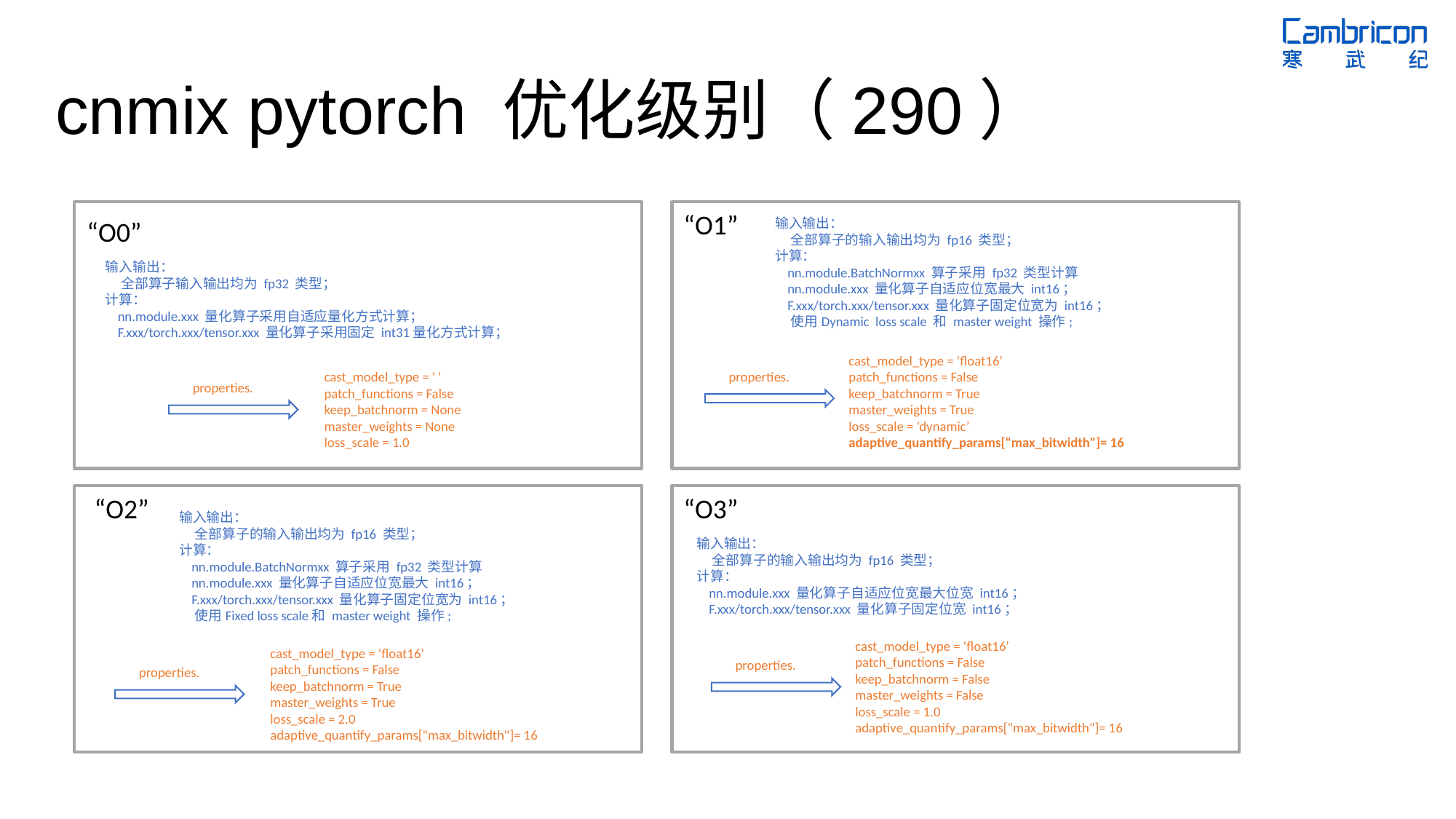

# cnmix pytorch 优化级别（290）

“O1”
“O0”
输入输出：
    全部算子的输入输出均为 fp16 类型；
计算：
    nn.module.BatchNormxx 算子采用 fp32 类型计算
    nn.module.xxx 量化算子自适应位宽最大 int16；
    F.xxx/torch.xxx/tensor.xxx 量化算子固定位宽为 int16；
    使用Dynamic  loss scale 和 master weight 操作;
输入输出：
    全部算子输入输出均为 fp32 类型；
计算：
    nn.module.xxx 量化算子采用自适应量化方式计算；
    F.xxx/torch.xxx/tensor.xxx 量化算子采用固定 int31量化方式计算；
   cast_model_type = ‘float16’
   patch_functions = False
   keep_batchnorm = True
   master_weights = True
   loss_scale = ‘dynamic’
   adaptive_quantify_params["max_bitwidth"]= 16

        cast_model_type = ' '
        patch_functions = False
        keep_batchnorm = None
        master_weights = None
        loss_scale = 1.0
properties.
properties.

“O2”

“O3”
输入输出：
    全部算子的输入输出均为 fp16 类型；
计算：
    nn.module.BatchNormxx 算子采用 fp32 类型计算
    nn.module.xxx 量化算子自适应位宽最大 int16；
    F.xxx/torch.xxx/tensor.xxx 量化算子固定位宽为 int16；
    使用Fixed loss scale和 master weight 操作;
输入输出：
    全部算子的输入输出均为 fp16 类型；
计算：
    nn.module.xxx 量化算子自适应位宽最大位宽 int16；
    F.xxx/torch.xxx/tensor.xxx 量化算子固定位宽 int16；
   cast_model_type = ‘float16’
   patch_functions = False
   keep_batchnorm = False
   master_weights = False
   loss_scale = 1.0
   adaptive_quantify_params["max_bitwidth"]= 16
   cast_model_type = ‘float16’
   patch_functions = False
   keep_batchnorm = True
   master_weights = True
   loss_scale = 2.0
   adaptive_quantify_params["max_bitwidth"]= 16
properties.
properties.